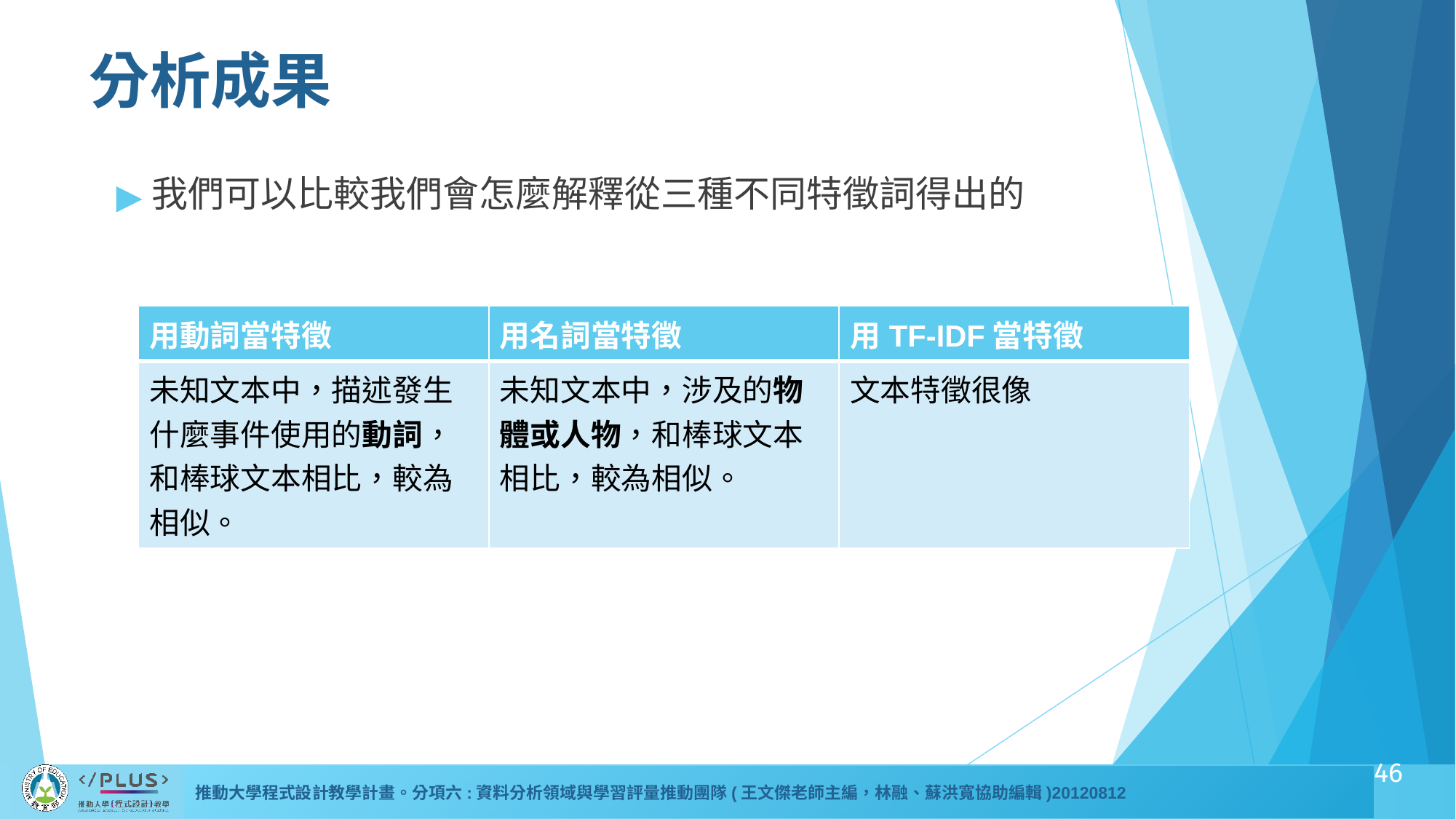

# 分析成果
我們可以比較我們會怎麼解釋從三種不同特徵詞得出的

| 用動詞當特徵 | 用名詞當特徵 | 用TF-IDF當特徵 |
| --- | --- | --- |
| 未知文本中，描述發生什麼事件使用的動詞，和棒球文本相比，較為相似。 | 未知文本中，涉及的物體或人物，和棒球文本相比，較為相似。 | 文本特徵很像 |
46